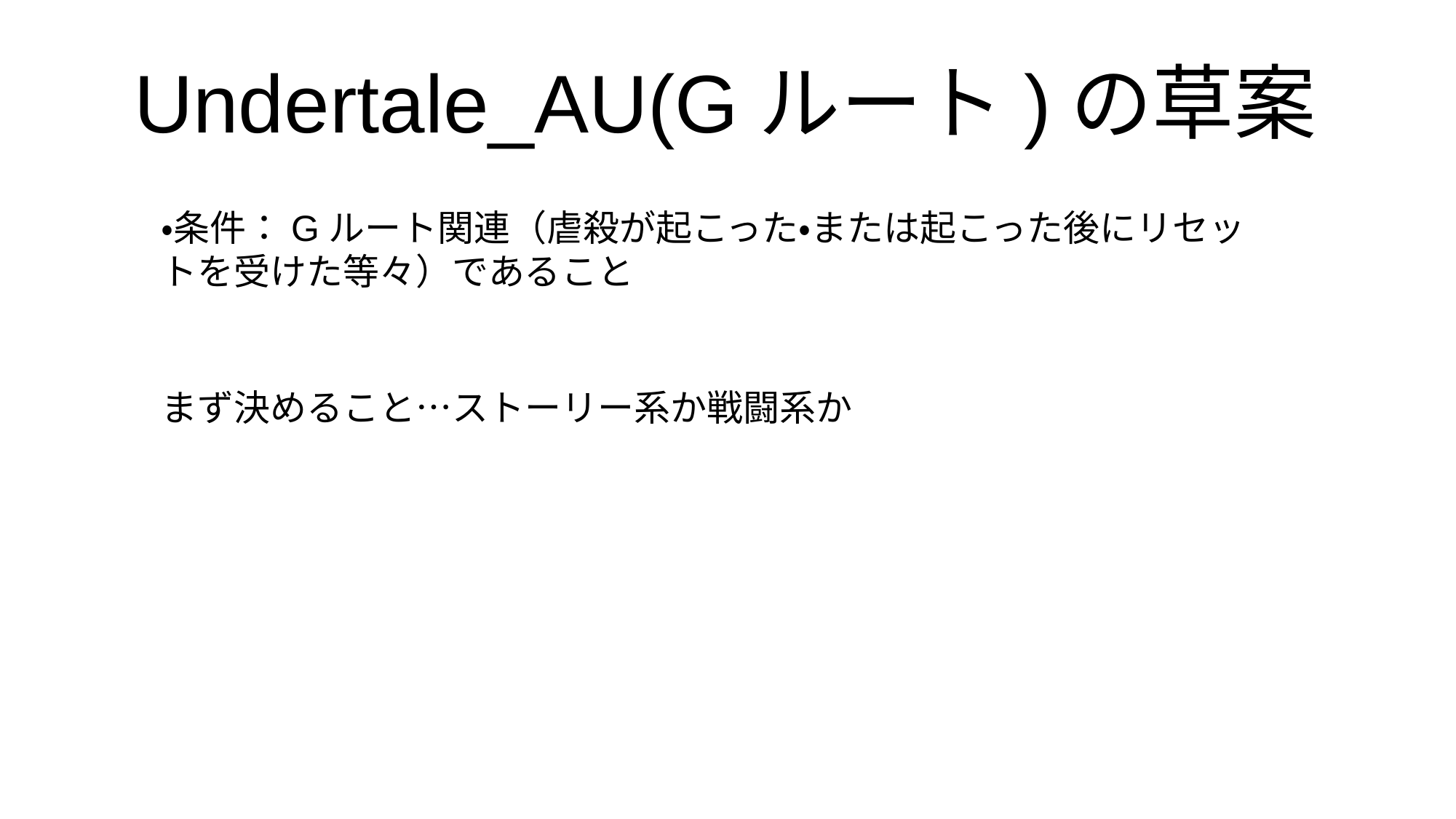

Undertale_AU(Gルート)の草案
・条件：Gルート関連（虐殺が起こった・または起こった後にリセットを受けた等々）であること
まず決めること…ストーリー系か戦闘系か